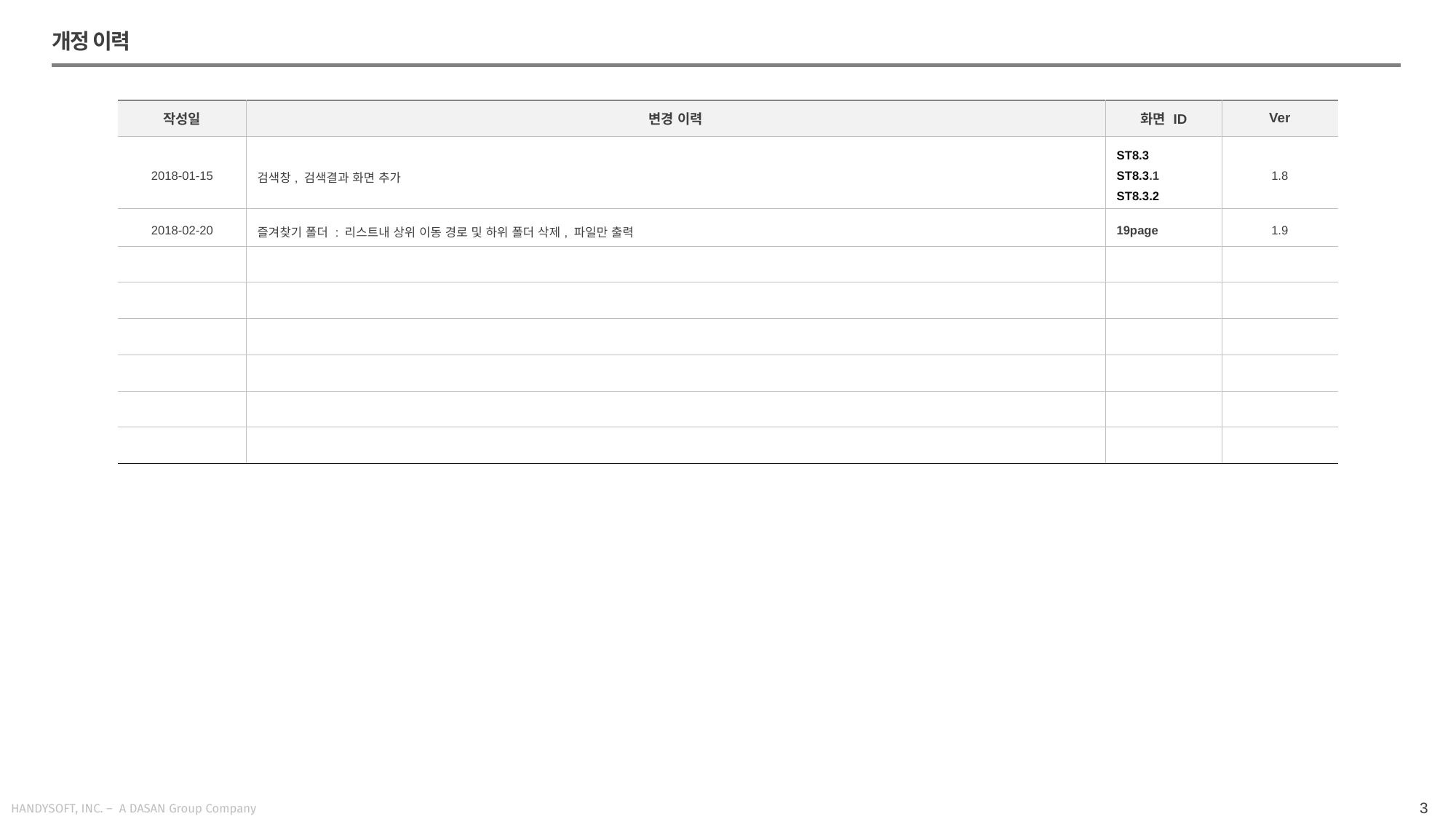

개정 이력
| 작성일 | 변경 이력 | 화면 ID | Ver |
| --- | --- | --- | --- |
| 2018-01-15 | 검색창, 검색결과 화면 추가 | ST8.3 ST8.3.1 ST8.3.2 | 1.8 |
| 2018-02-20 | 즐겨찾기 폴더 : 리스트내 상위 이동 경로 및 하위 폴더 삭제, 파일만 출력 | 19page | 1.9 |
|  |  |  |  |
|  |  |  |  |
|  |  |  |  |
|  |  |  |  |
|  |  |  |  |
|  |  |  |  |